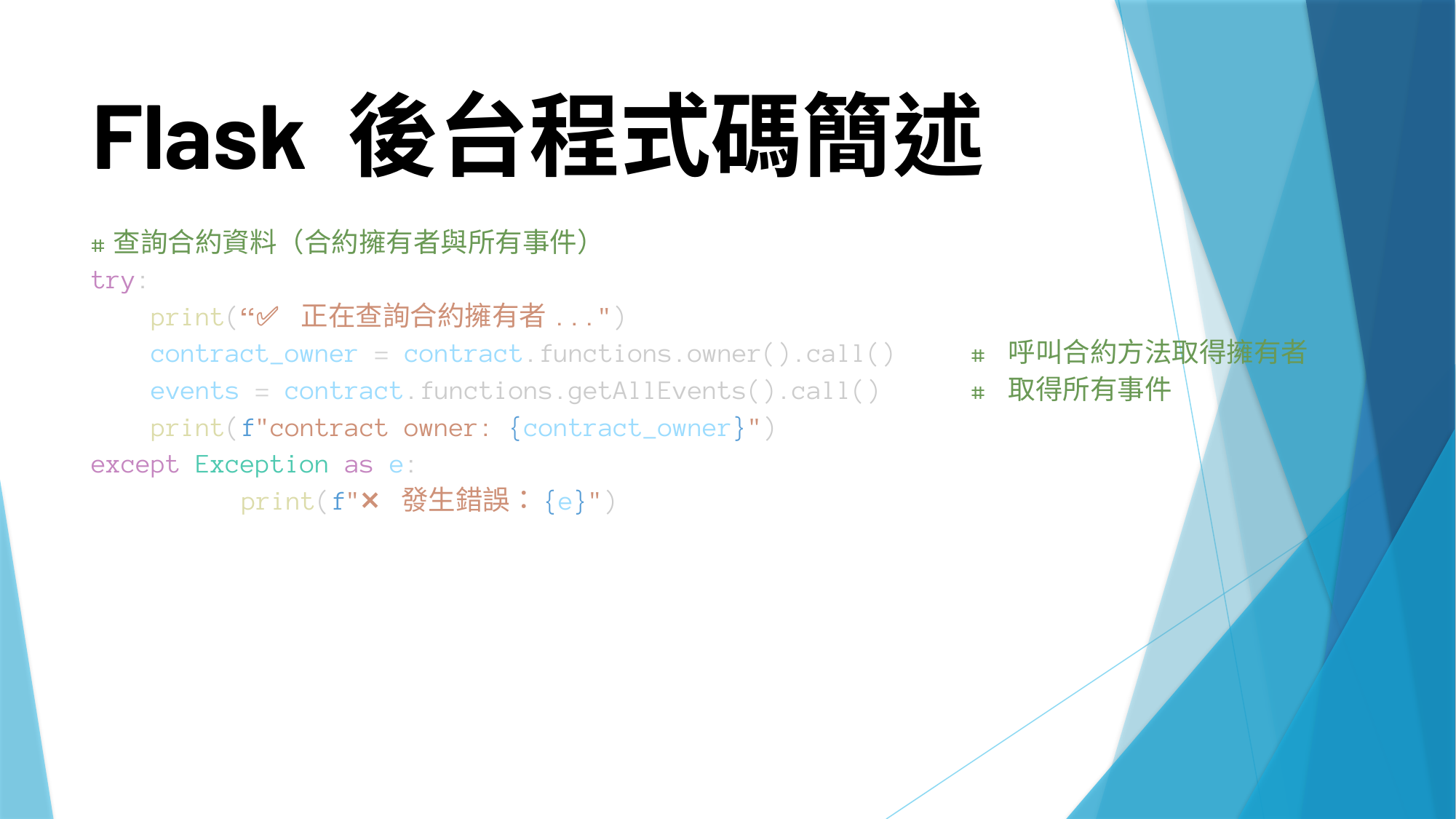

# Flask 後台程式碼簡述
#查詢合約資料（合約擁有者與所有事件）
try:
    print(“✅ 正在查詢合約擁有者...")
    contract_owner = contract.functions.owner().call()     # 呼叫合約方法取得擁有者
    events = contract.functions.getAllEvents().call()      # 取得所有事件
    print(f"contract owner: {contract_owner}")
except Exception as e:
		print(f"❌ 發生錯誤：{e}")